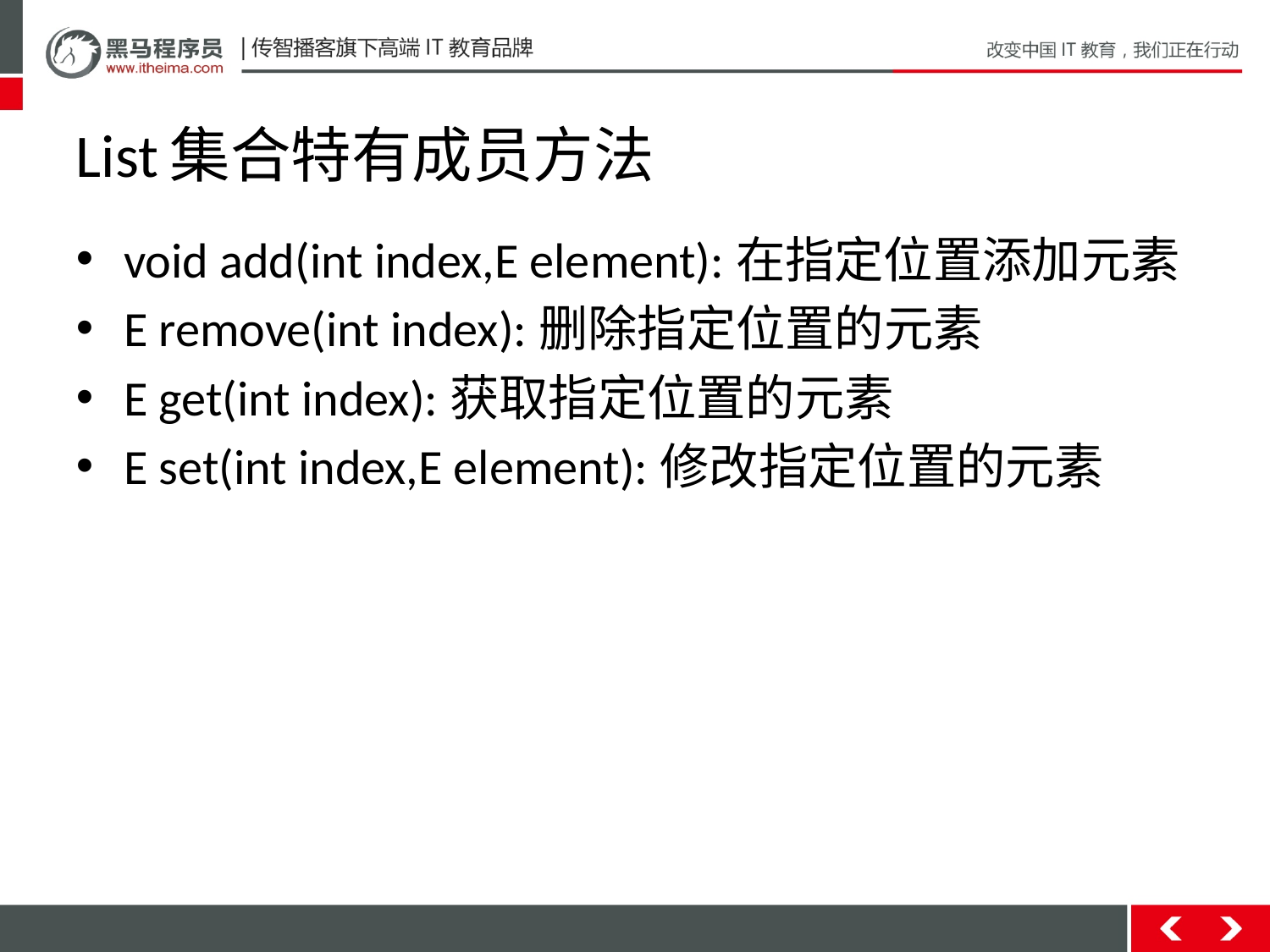

# List集合特有成员方法
void add(int index,E element):在指定位置添加元素
E remove(int index):删除指定位置的元素
E get(int index):获取指定位置的元素
E set(int index,E element):修改指定位置的元素